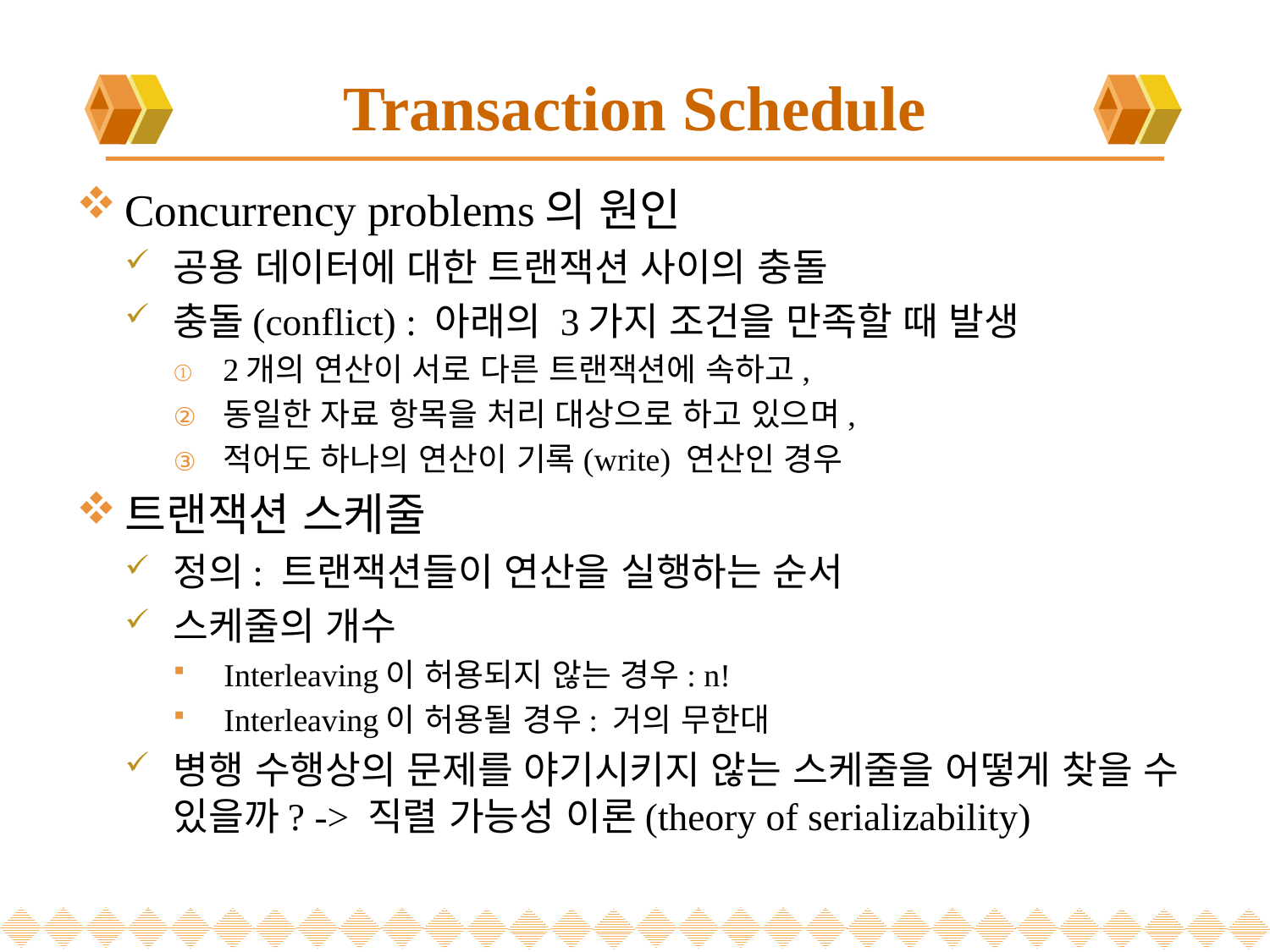

# Transaction Schedule
Concurrency problems의 원인
공용 데이터에 대한 트랜잭션 사이의 충돌
충돌(conflict) : 아래의 3가지 조건을 만족할 때 발생
2개의 연산이 서로 다른 트랜잭션에 속하고,
동일한 자료 항목을 처리 대상으로 하고 있으며,
적어도 하나의 연산이 기록(write) 연산인 경우
트랜잭션 스케줄
정의: 트랜잭션들이 연산을 실행하는 순서
스케줄의 개수
Interleaving이 허용되지 않는 경우: n!
Interleaving이 허용될 경우: 거의 무한대
병행 수행상의 문제를 야기시키지 않는 스케줄을 어떻게 찾을 수 있을까? -> 직렬 가능성 이론(theory of serializability)